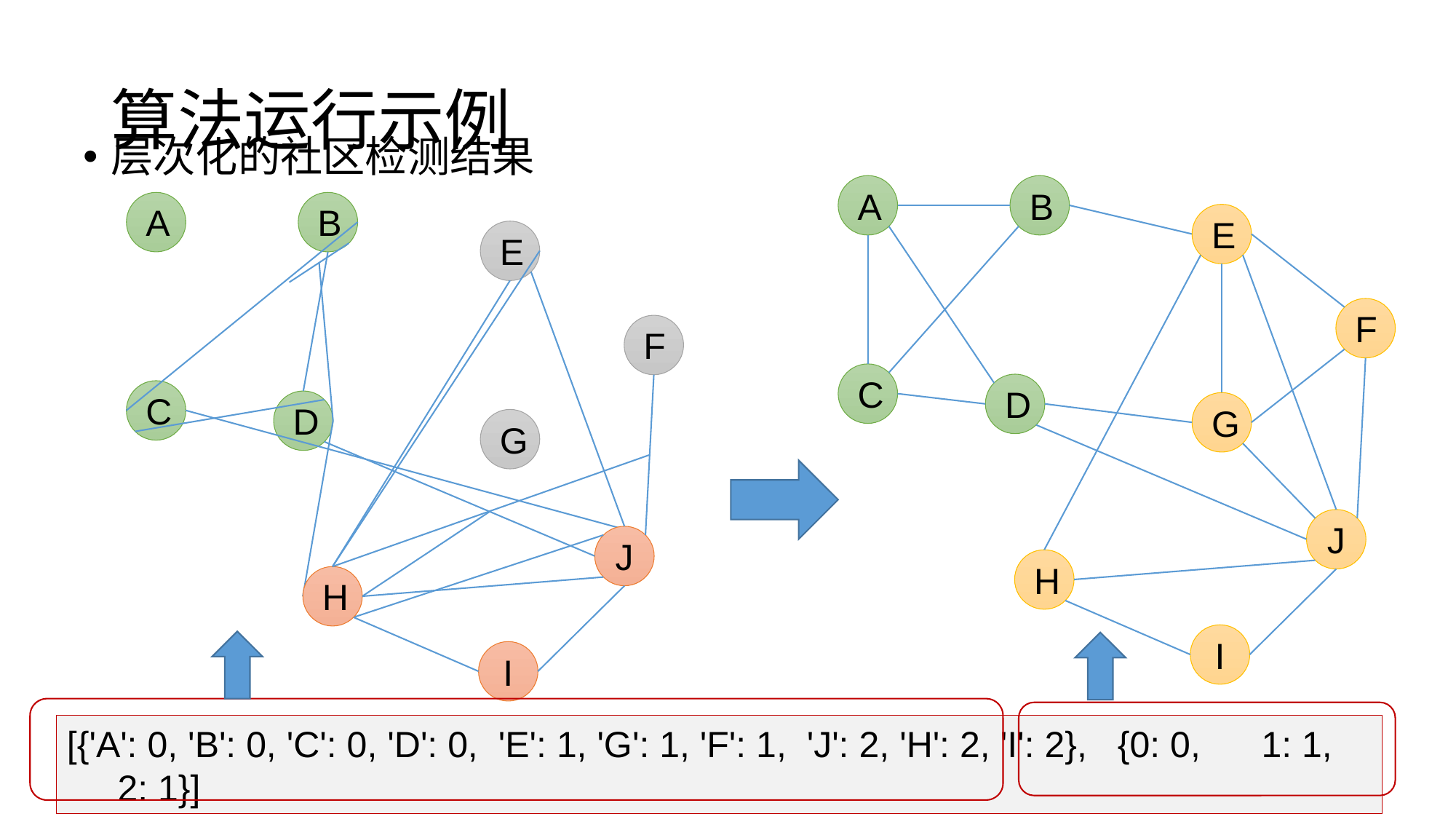

# 算法运行示例
层次化的社区检测结果
A
B
E
F
C
D
G
J
H
I
A
B
E
F
C
D
G
J
H
I

[{'A': 0, 'B': 0, 'C': 0, 'D': 0,  'E': 1, 'G': 1, 'F': 1,  'J': 2, 'H': 2, 'I': 2},   {0: 0,      1: 1,         2: 1}]